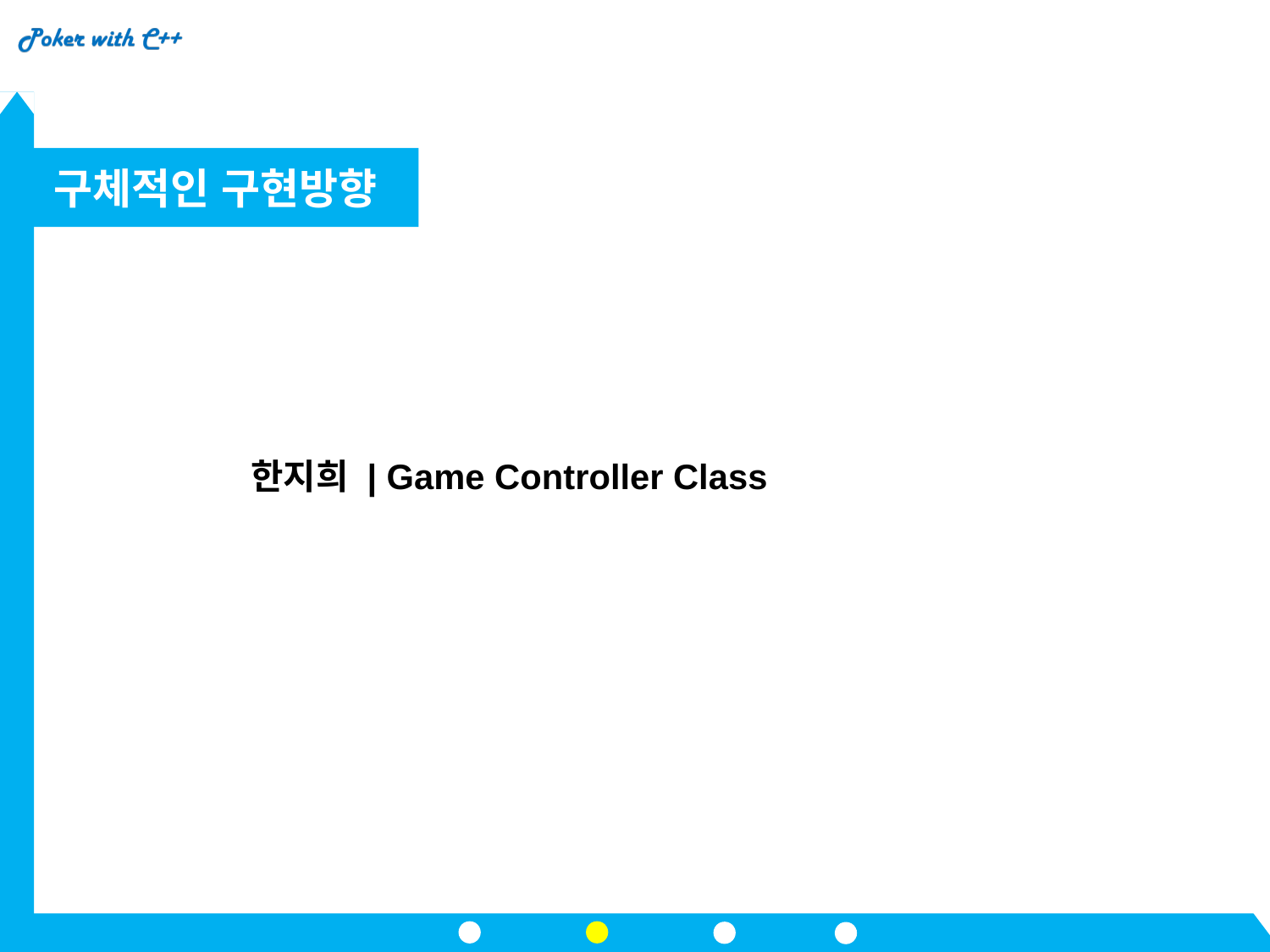

구체적인 구현방향
한지희 | Game Controller Class